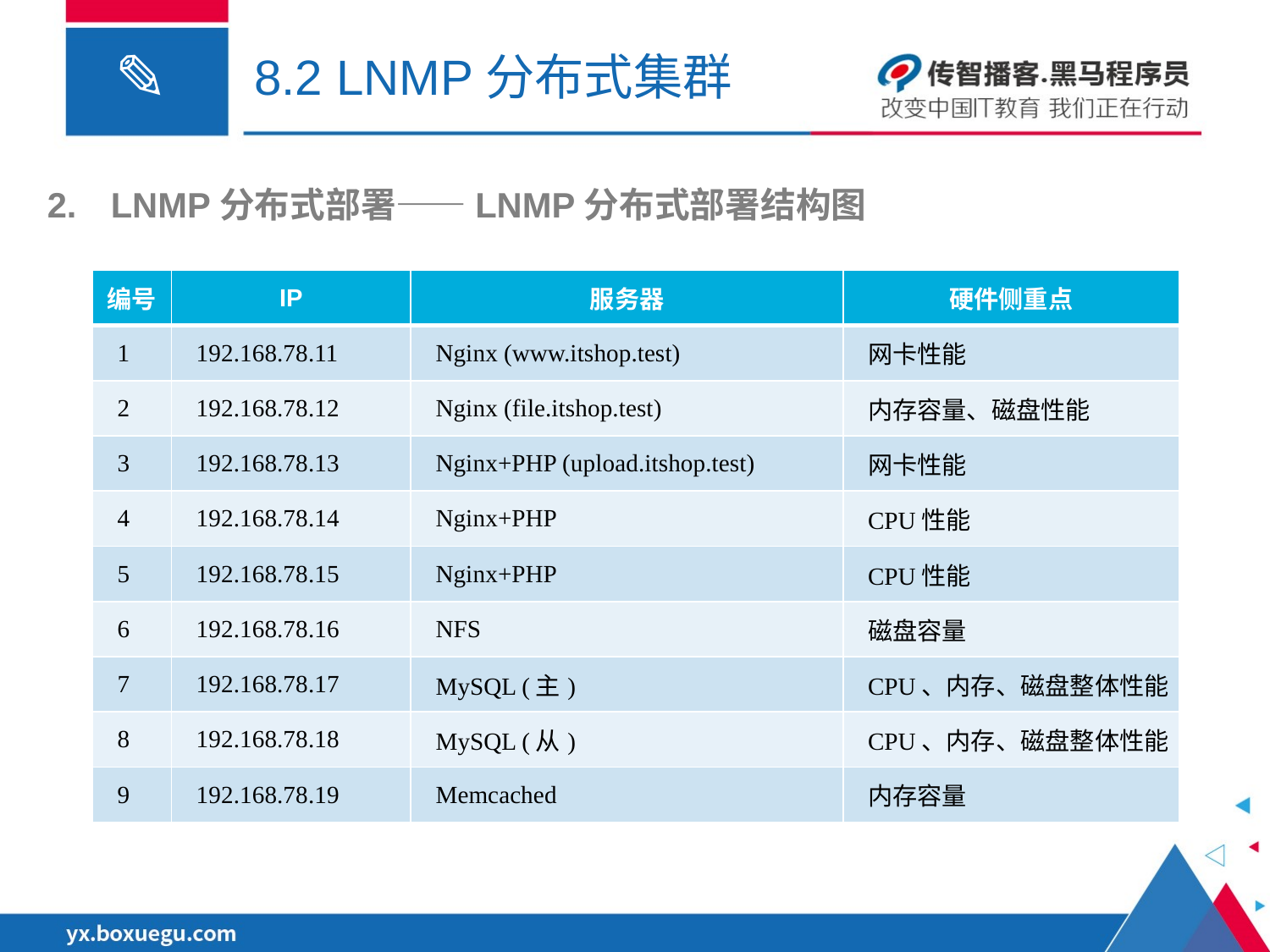

# 8.2 LNMP分布式集群
LNMP分布式部署——LNMP分布式部署结构图
| 编号 | IP | 服务器 | 硬件侧重点 |
| --- | --- | --- | --- |
| 1 | 192.168.78.11 | Nginx (www.itshop.test) | 网卡性能 |
| 2 | 192.168.78.12 | Nginx (file.itshop.test) | 内存容量、磁盘性能 |
| 3 | 192.168.78.13 | Nginx+PHP (upload.itshop.test) | 网卡性能 |
| 4 | 192.168.78.14 | Nginx+PHP | CPU性能 |
| 5 | 192.168.78.15 | Nginx+PHP | CPU性能 |
| 6 | 192.168.78.16 | NFS | 磁盘容量 |
| 7 | 192.168.78.17 | MySQL (主) | CPU、内存、磁盘整体性能 |
| 8 | 192.168.78.18 | MySQL (从) | CPU、内存、磁盘整体性能 |
| 9 | 192.168.78.19 | Memcached | 内存容量 |